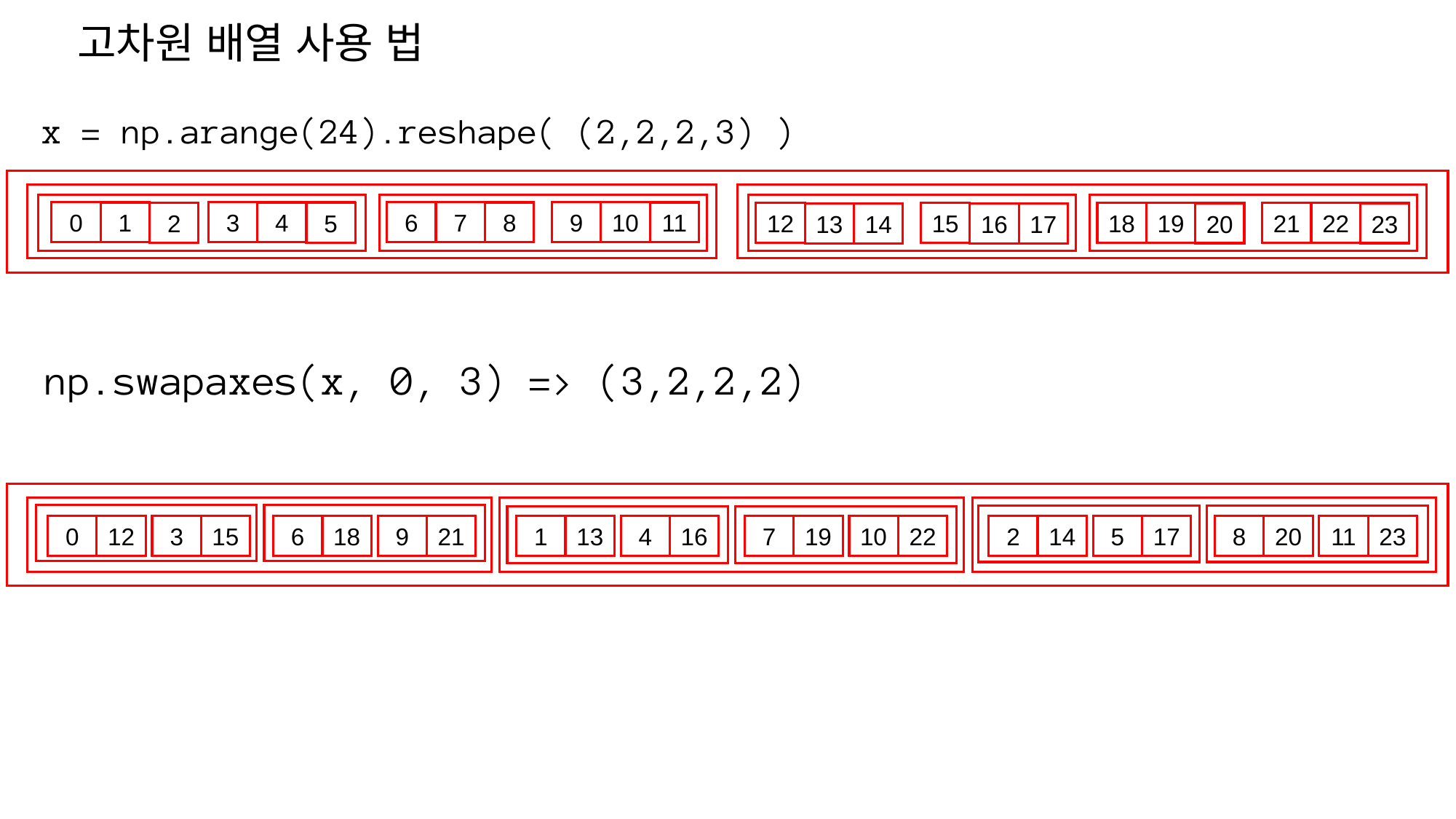

고차원 배열 사용 법
x = np.arange(24).reshape( (2,2,2,3) )

9
6
3
10
7
0

4
11
8
1
5
2
21
18
22
19
15
12
23
20
16
13
17
14
np.swapaxes(x, 0, 3) => (3,2,2,2)

0
3
6
9
1
4
7
10
2
5
8
11
12
15
18
21
13
16
19
22
14
17
20
23